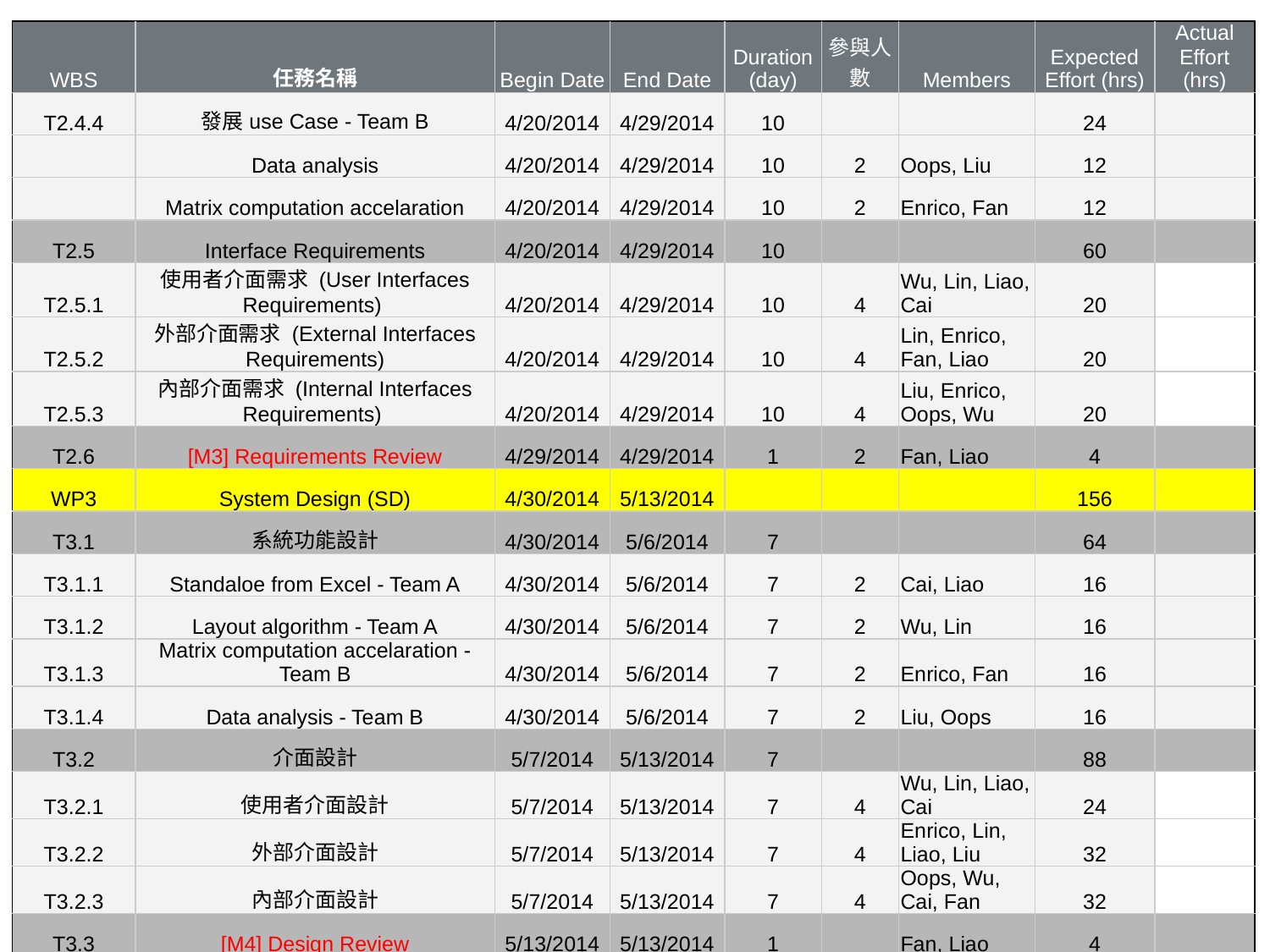

| WBS | 任務名稱 | Begin Date | End Date | Duration (day) | 參與人數 | Members | Expected Effort (hrs) | Actual Effort (hrs) |
| --- | --- | --- | --- | --- | --- | --- | --- | --- |
| T2.4.4 | 發展use Case - Team B | 4/20/2014 | 4/29/2014 | 10 |  |  | 24 |  |
|  | Data analysis | 4/20/2014 | 4/29/2014 | 10 | 2 | Oops, Liu | 12 |  |
|  | Matrix computation accelaration | 4/20/2014 | 4/29/2014 | 10 | 2 | Enrico, Fan | 12 |  |
| T2.5 | Interface Requirements | 4/20/2014 | 4/29/2014 | 10 |  |  | 60 |  |
| T2.5.1 | 使用者介面需求 (User Interfaces Requirements) | 4/20/2014 | 4/29/2014 | 10 | 4 | Wu, Lin, Liao, Cai | 20 |  |
| T2.5.2 | 外部介面需求 (External Interfaces Requirements) | 4/20/2014 | 4/29/2014 | 10 | 4 | Lin, Enrico, Fan, Liao | 20 |  |
| T2.5.3 | 內部介面需求 (Internal Interfaces Requirements) | 4/20/2014 | 4/29/2014 | 10 | 4 | Liu, Enrico, Oops, Wu | 20 |  |
| T2.6 | [M3] Requirements Review | 4/29/2014 | 4/29/2014 | 1 | 2 | Fan, Liao | 4 |  |
| WP3 | System Design (SD) | 4/30/2014 | 5/13/2014 |  |  |  | 156 |  |
| T3.1 | 系統功能設計 | 4/30/2014 | 5/6/2014 | 7 |  |  | 64 |  |
| T3.1.1 | Standaloe from Excel - Team A | 4/30/2014 | 5/6/2014 | 7 | 2 | Cai, Liao | 16 |  |
| T3.1.2 | Layout algorithm - Team A | 4/30/2014 | 5/6/2014 | 7 | 2 | Wu, Lin | 16 |  |
| T3.1.3 | Matrix computation accelaration - Team B | 4/30/2014 | 5/6/2014 | 7 | 2 | Enrico, Fan | 16 |  |
| T3.1.4 | Data analysis - Team B | 4/30/2014 | 5/6/2014 | 7 | 2 | Liu, Oops | 16 |  |
| T3.2 | 介面設計 | 5/7/2014 | 5/13/2014 | 7 |  |  | 88 |  |
| T3.2.1 | 使用者介面設計 | 5/7/2014 | 5/13/2014 | 7 | 4 | Wu, Lin, Liao, Cai | 24 |  |
| T3.2.2 | 外部介面設計 | 5/7/2014 | 5/13/2014 | 7 | 4 | Enrico, Lin, Liao, Liu | 32 |  |
| T3.2.3 | 內部介面設計 | 5/7/2014 | 5/13/2014 | 7 | 4 | Oops, Wu, Cai, Fan | 32 |  |
| T3.3 | [M4] Design Review | 5/13/2014 | 5/13/2014 | 1 |  | Fan, Liao | 4 |  |